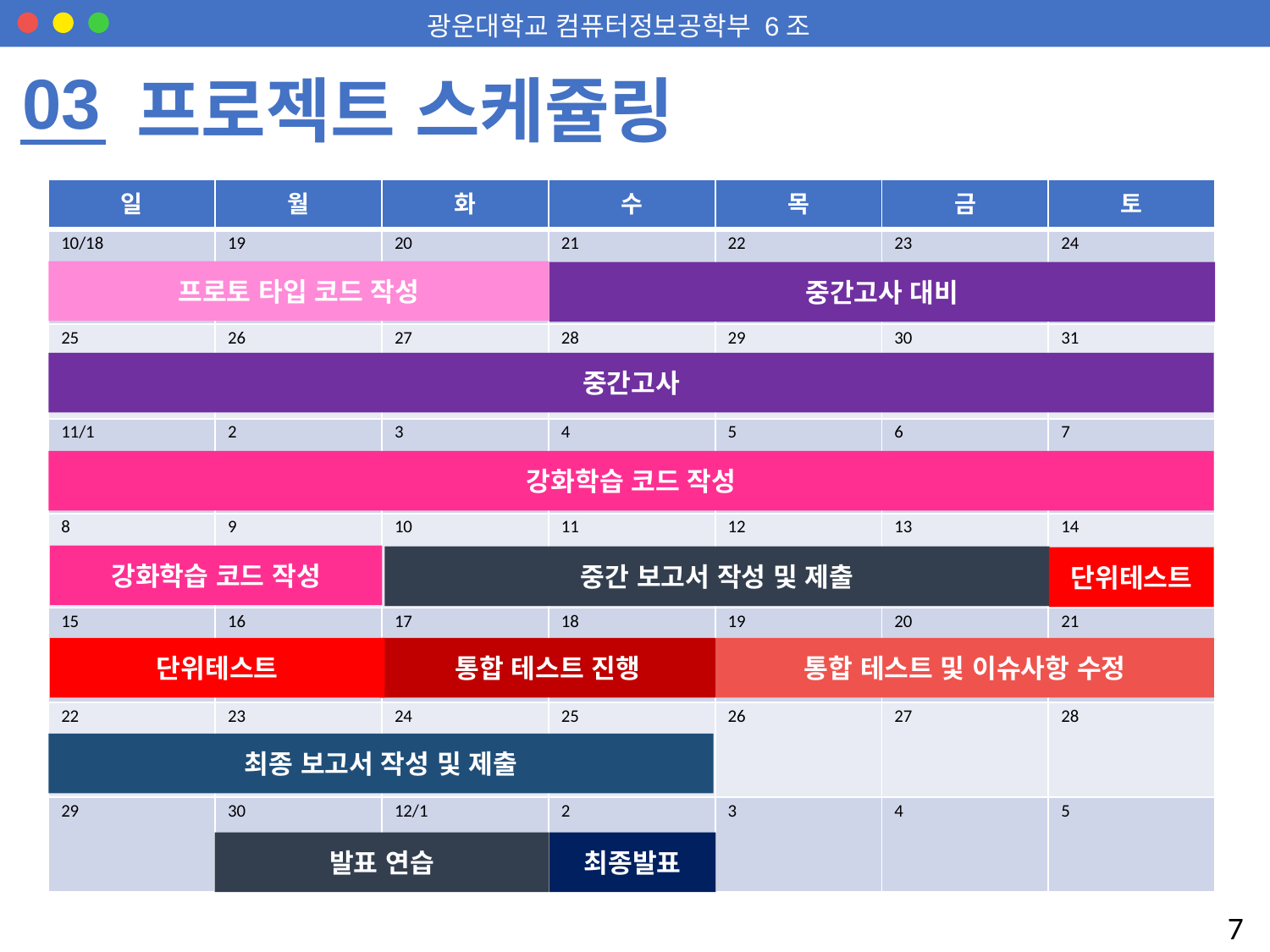

03
프로젝트 스케쥴링
| 일 | 월 | 화 | 수 | 목 | 금 | 토 |
| --- | --- | --- | --- | --- | --- | --- |
| 10/18 | 19 | 20 | 21 | 22 | 23 | 24 |
| 25 | 26 | 27 | 28 | 29 | 30 | 31 |
| 11/1 | 2 | 3 | 4 | 5 | 6 | 7 |
| 8 | 9 | 10 | 11 | 12 | 13 | 14 |
| 15 | 16 | 17 | 18 | 19 | 20 | 21 |
| 22 | 23 | 24 | 25 | 26 | 27 | 28 |
| 29 | 30 | 12/1 | 2 | 3 | 4 | 5 |
프로토 타입 코드 작성
중간고사 대비
중간고사
강화학습 코드 작성
강화학습 코드 작성
중간 보고서 작성 및 제출
단위테스트
단위테스트
통합 테스트 진행
통합 테스트 및 이슈사항 수정
최종 보고서 작성 및 제출
발표 연습
최종발표
7